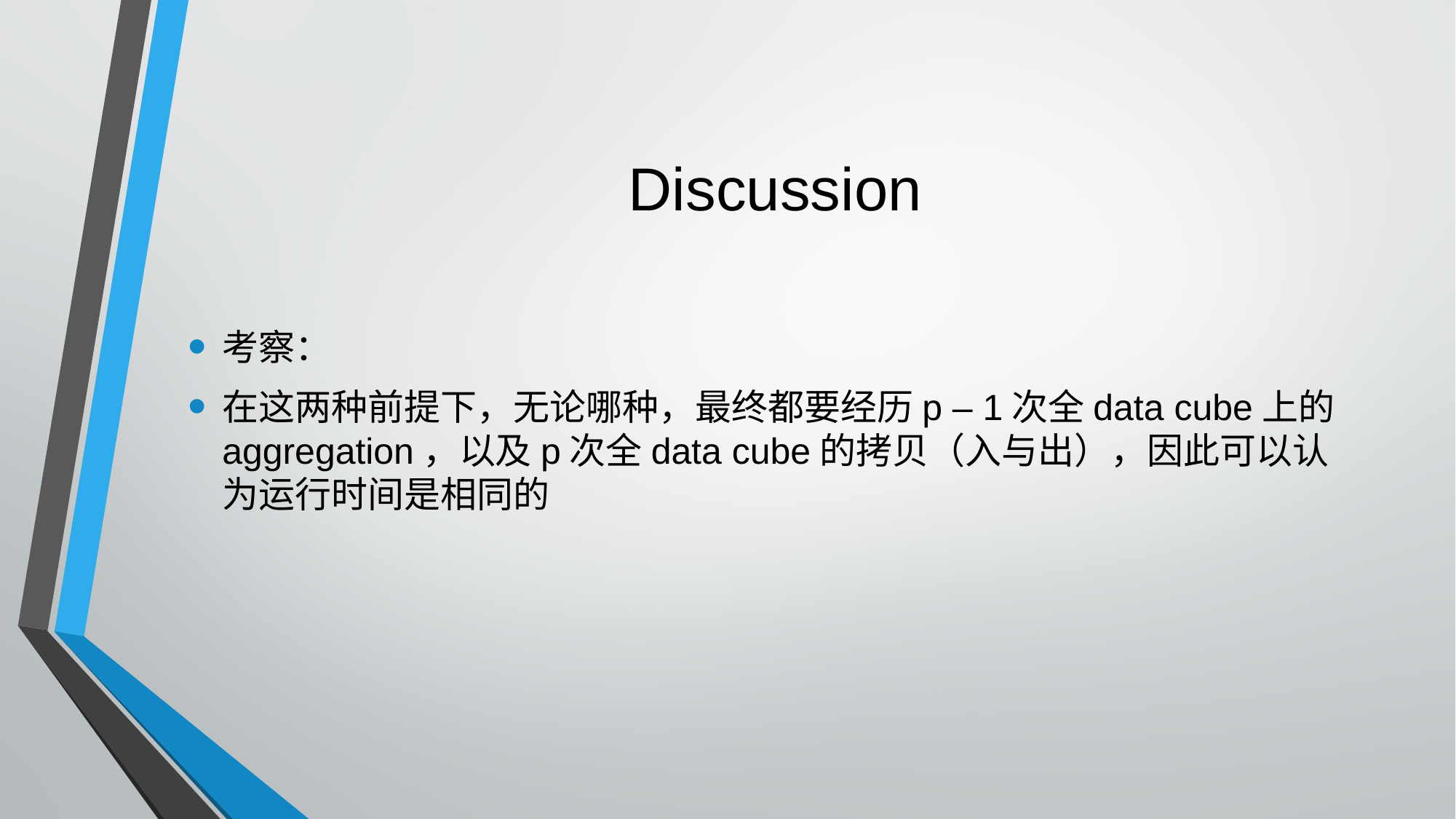

# Discussion
考察：
在这两种前提下，无论哪种，最终都要经历p – 1次全data cube上的aggregation，以及p次全data cube的拷贝（入与出），因此可以认为运行时间是相同的